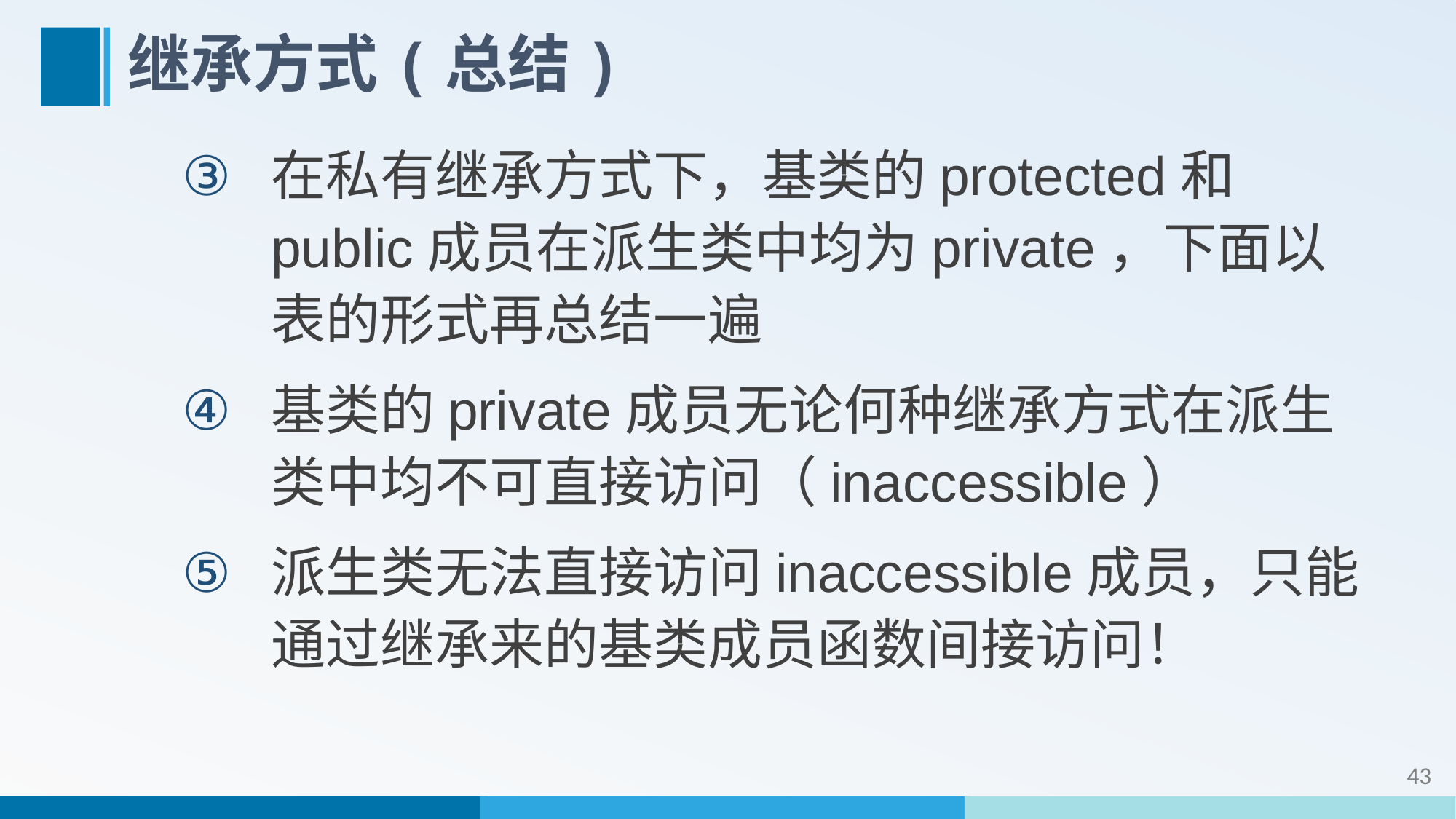

# 继承方式(总结)
在私有继承方式下，基类的protected和public成员在派生类中均为private，下面以表的形式再总结一遍
基类的private成员无论何种继承方式在派生类中均不可直接访问（inaccessible）
派生类无法直接访问inaccessible成员，只能通过继承来的基类成员函数间接访问！